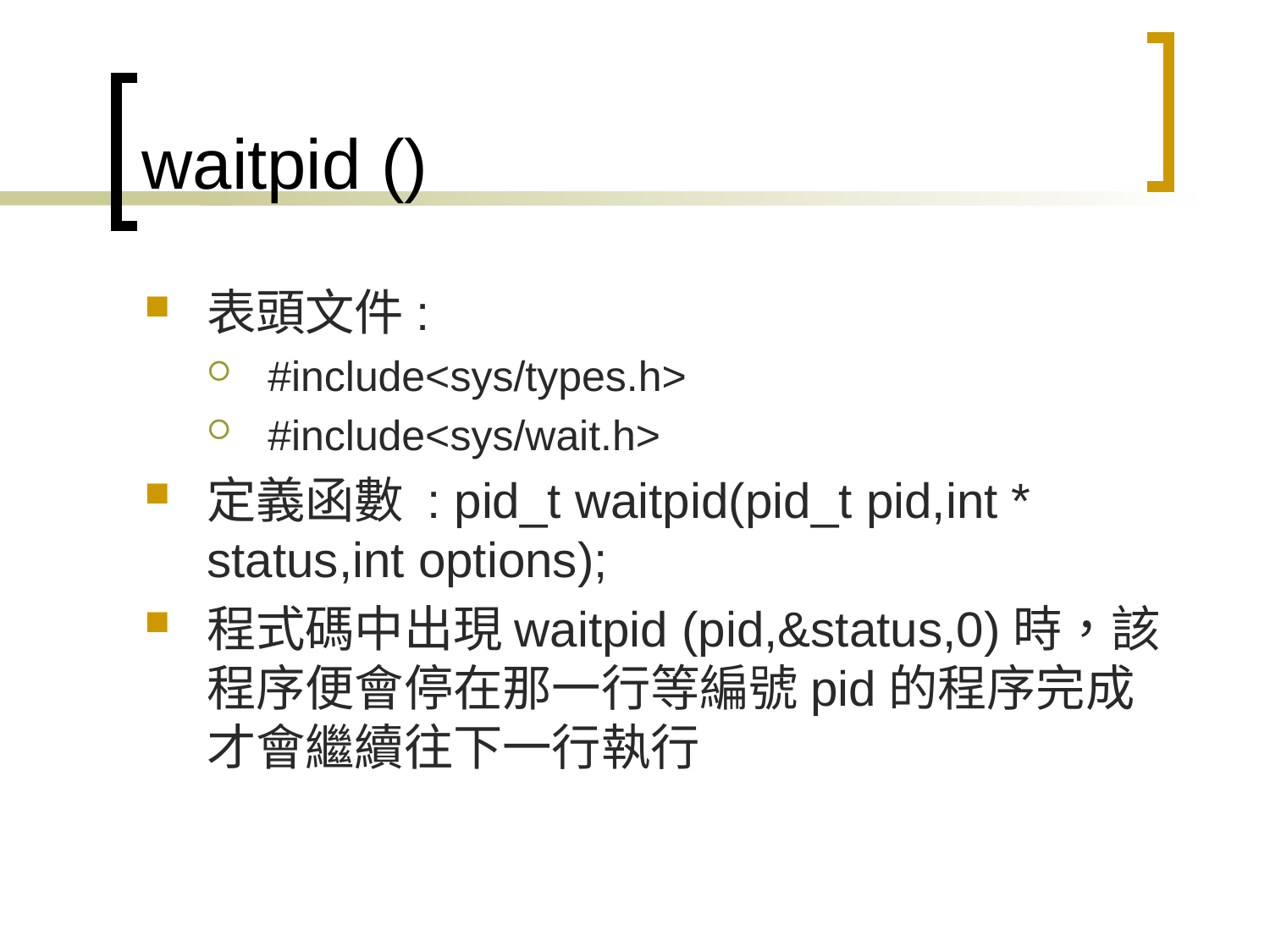

# waitpid ()
表頭文件:
#include<sys/types.h>
#include<sys/wait.h>
定義函數 : pid_t waitpid(pid_t pid,int * status,int options);
程式碼中出現waitpid (pid,&status,0)時，該程序便會停在那一行等編號pid的程序完成才會繼續往下一行執行